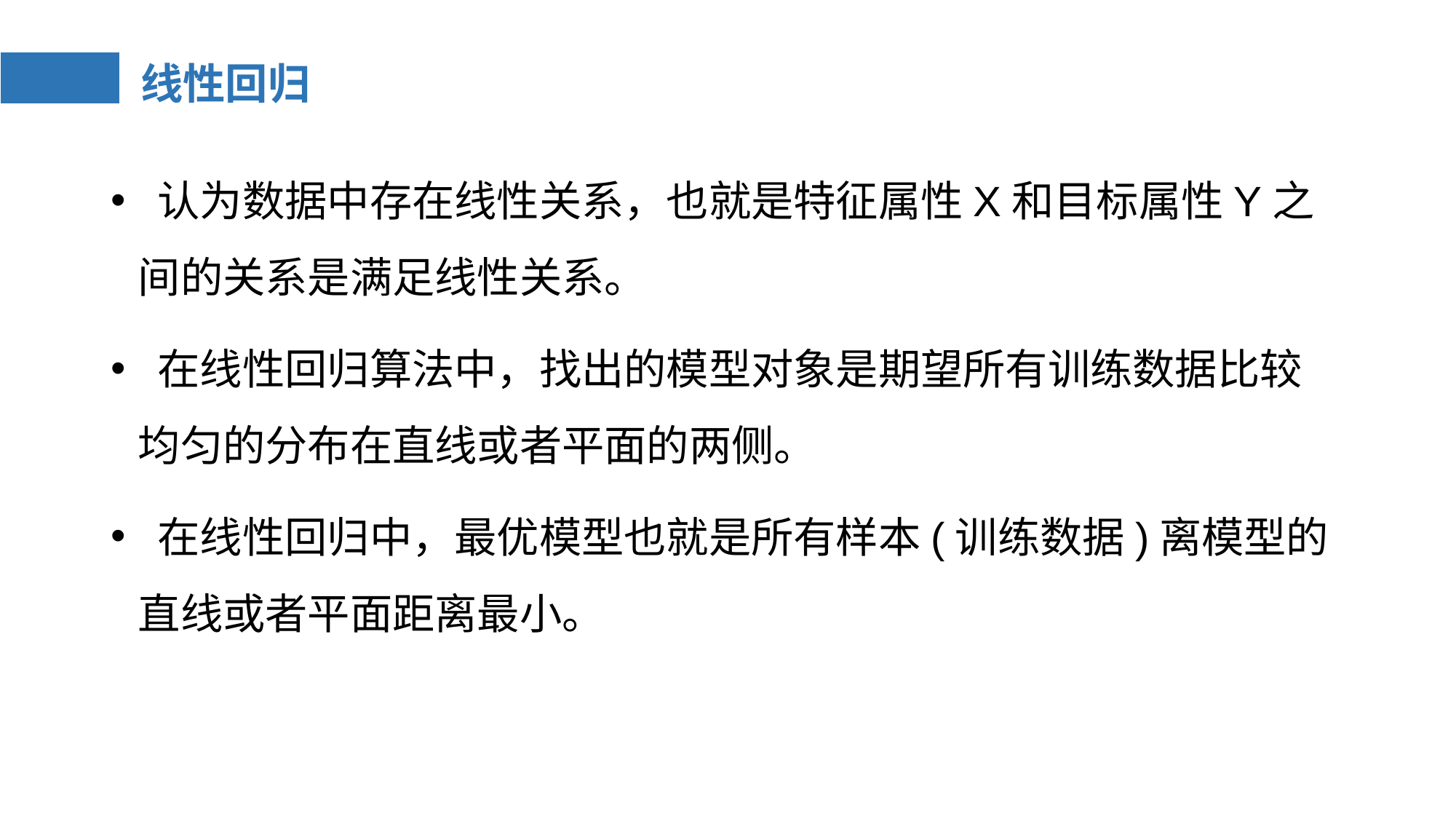

# 线性回归
 认为数据中存在线性关系，也就是特征属性X和目标属性Y之间的关系是满足线性关系。
 在线性回归算法中，找出的模型对象是期望所有训练数据比较均匀的分布在直线或者平面的两侧。
 在线性回归中，最优模型也就是所有样本(训练数据)离模型的直线或者平面距离最小。